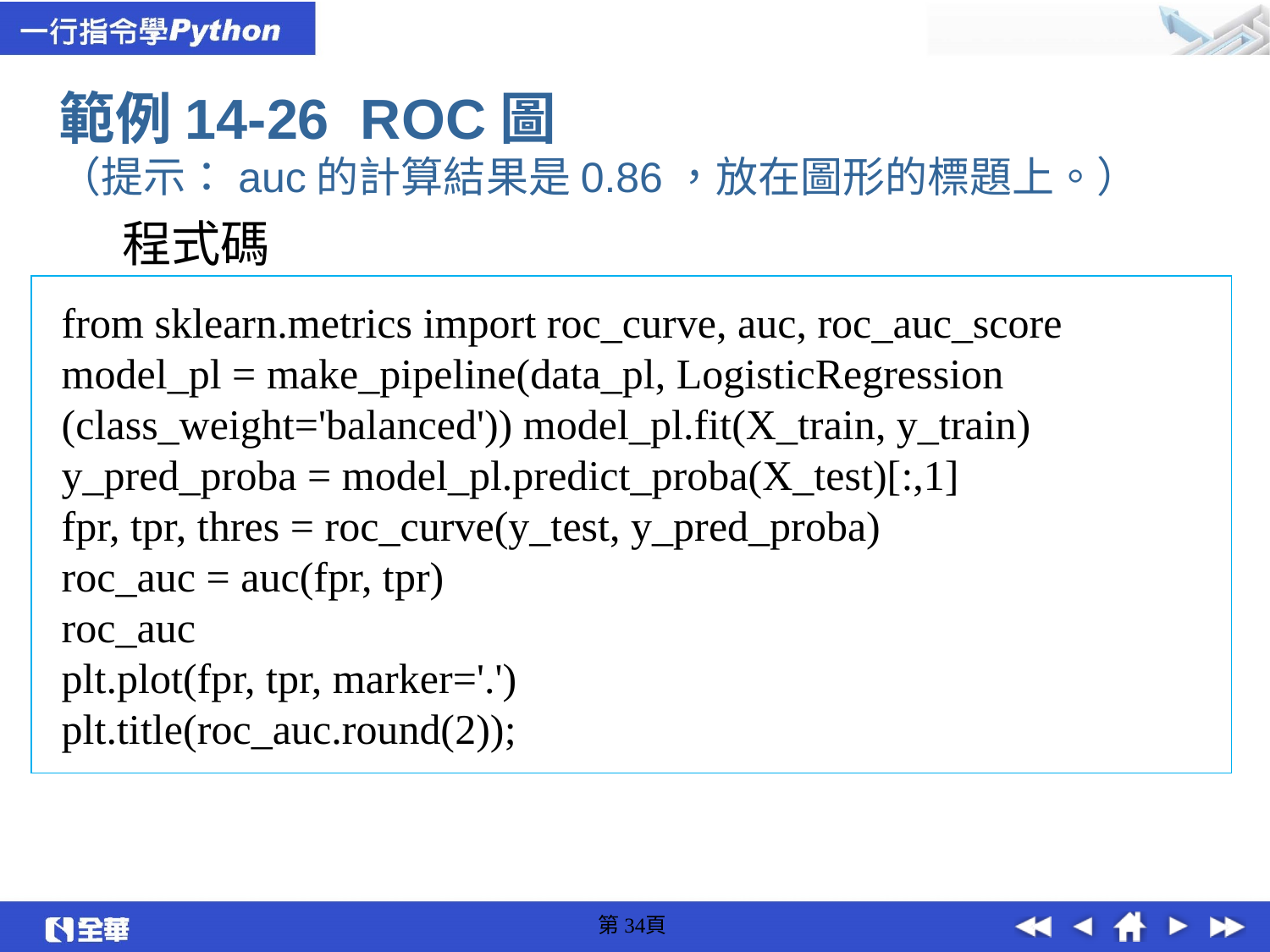

範例14-26  ROC圖
（提示：auc的計算結果是0.86，放在圖形的標題上。）
程式碼
from sklearn.metrics import roc_curve, auc, roc_auc_score
model_pl = make_pipeline(data_pl, LogisticRegression
(class_weight='balanced')) model_pl.fit(X_train, y_train)
y_pred_proba = model_pl.predict_proba(X_test)[:,1]
fpr, tpr, thres = roc_curve(y_test, y_pred_proba)
roc_auc = auc(fpr, tpr)
roc_auc
plt.plot(fpr, tpr, marker='.')
plt.title(roc_auc.round(2));